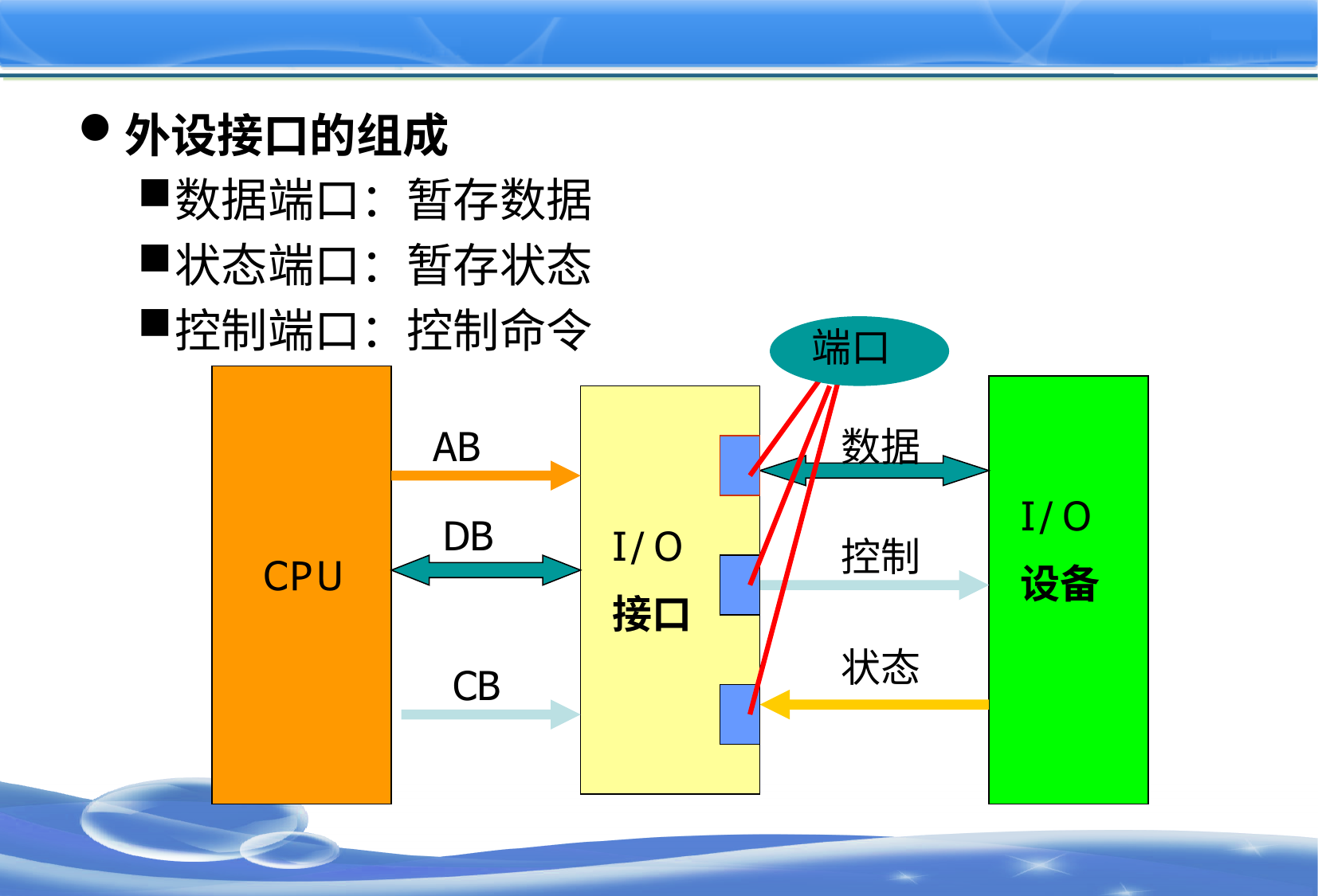

#
外设接口的组成
数据端口：暂存数据
状态端口：暂存状态
控制端口：控制命令

端口

AB
数据

I/O
设备

DB
I/O
接口
控制
CPU

状态
CB